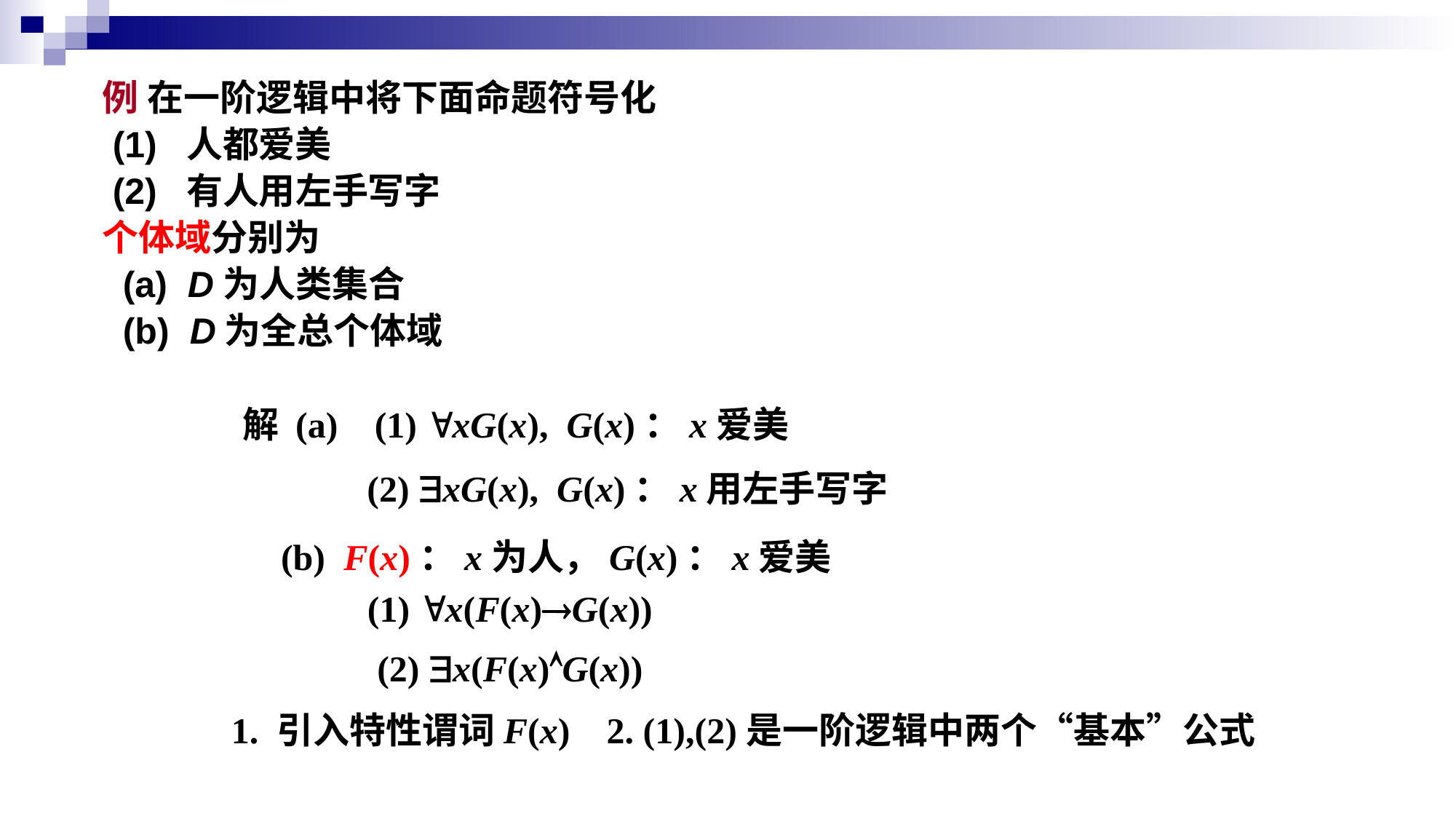

例 在一阶逻辑中将下面命题符号化
 (1)  人都爱美
 (2)  有人用左手写字
个体域分别为
  (a)  D为人类集合
  (b)  D为全总个体域
解 (a)    (1) ∀xG(x),  G(x)：x爱美
(2) ∃xG(x),  G(x)：x用左手写字

(b)  F(x)：x为人，G(x)：x爱美

 (1) ∀x(F(x)→G(x))

(2) ∃x(F(x)∧G(x))
1. 引入特性谓词F(x)    2. (1),(2)是一阶逻辑中两个“基本”公式